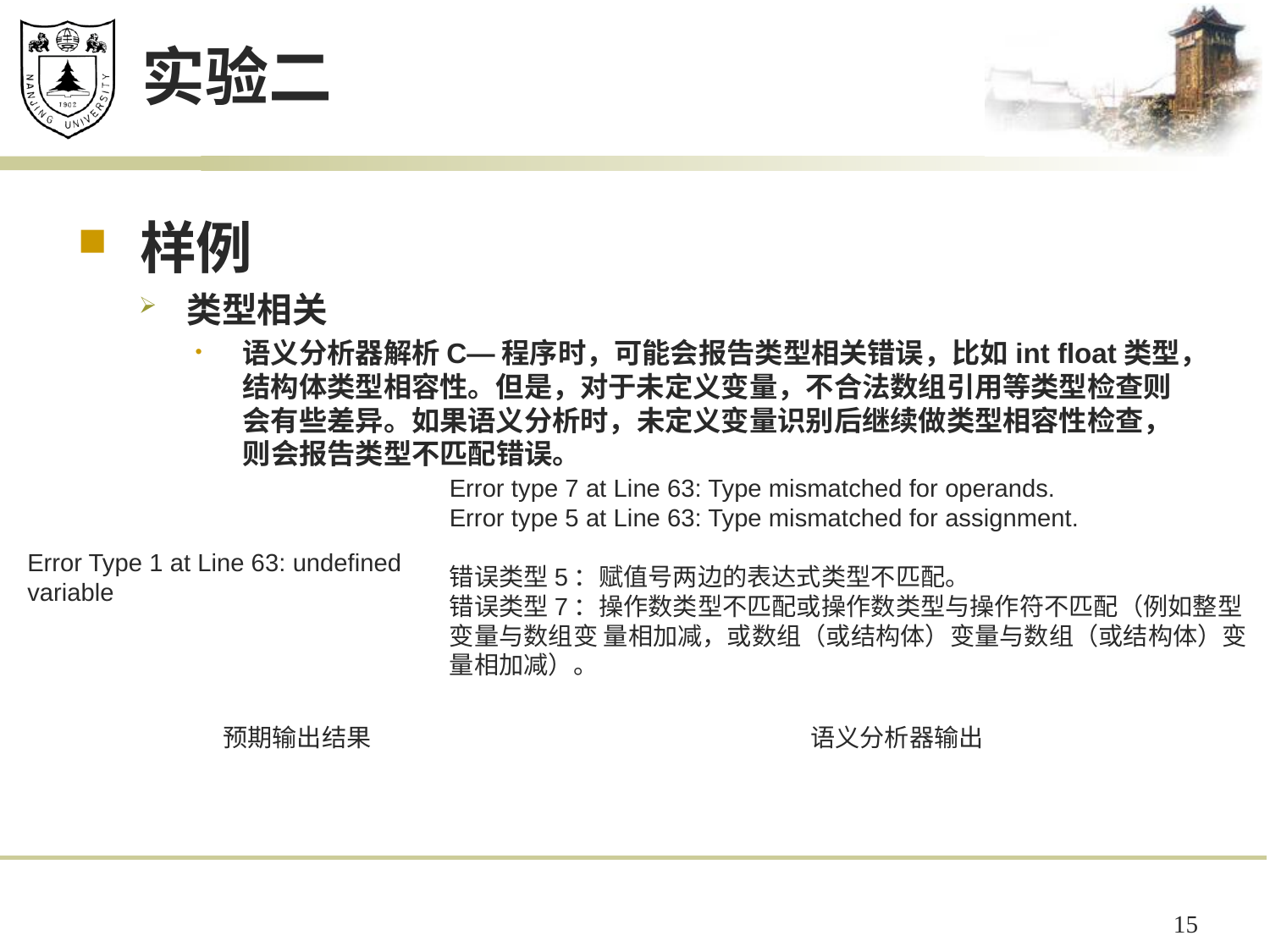

# 实验二
样例
类型相关
语义分析器解析C—程序时，可能会报告类型相关错误，比如int float类型，结构体类型相容性。但是，对于未定义变量，不合法数组引用等类型检查则会有些差异。如果语义分析时，未定义变量识别后继续做类型相容性检查，则会报告类型不匹配错误。
Error type 7 at Line 63: Type mismatched for operands.
Error type 5 at Line 63: Type mismatched for assignment.

错误类型5：赋值号两边的表达式类型不匹配。
错误类型7：操作数类型不匹配或操作数类型与操作符不匹配（例如整型变量与数组变 量相加减，或数组（或结构体）变量与数组（或结构体）变量相加减）。
Error Type 1 at Line 63: undefined variable
预期输出结果
语义分析器输出